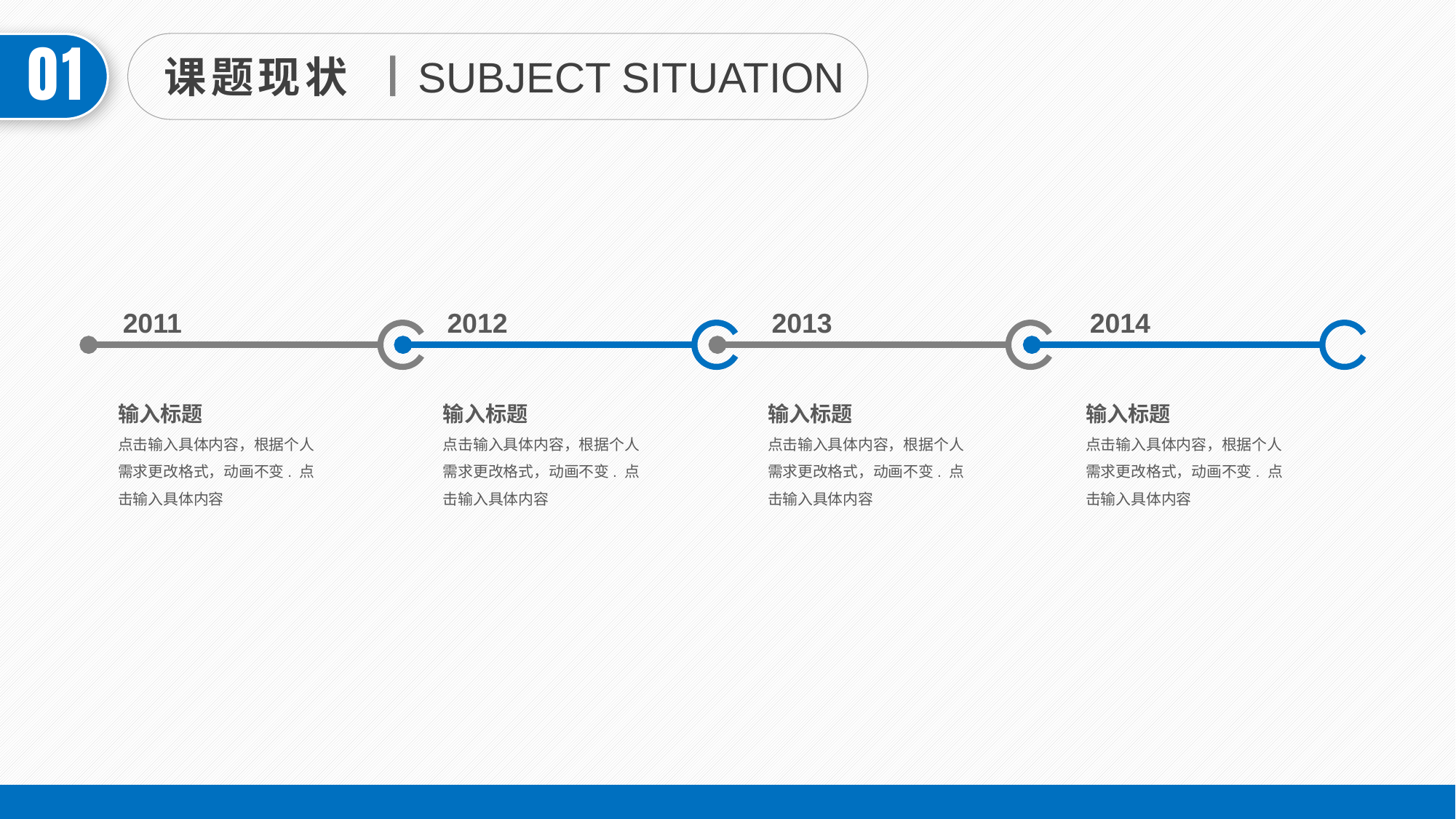

01
课题现状
SUBJECT SITUATION

2011

2013

2014

2012

输入标题
点击输入具体内容，根据个人需求更改格式，动画不变. 点击输入具体内容
输入标题
点击输入具体内容，根据个人需求更改格式，动画不变. 点击输入具体内容
输入标题
点击输入具体内容，根据个人需求更改格式，动画不变. 点击输入具体内容
输入标题
点击输入具体内容，根据个人需求更改格式，动画不变. 点击输入具体内容